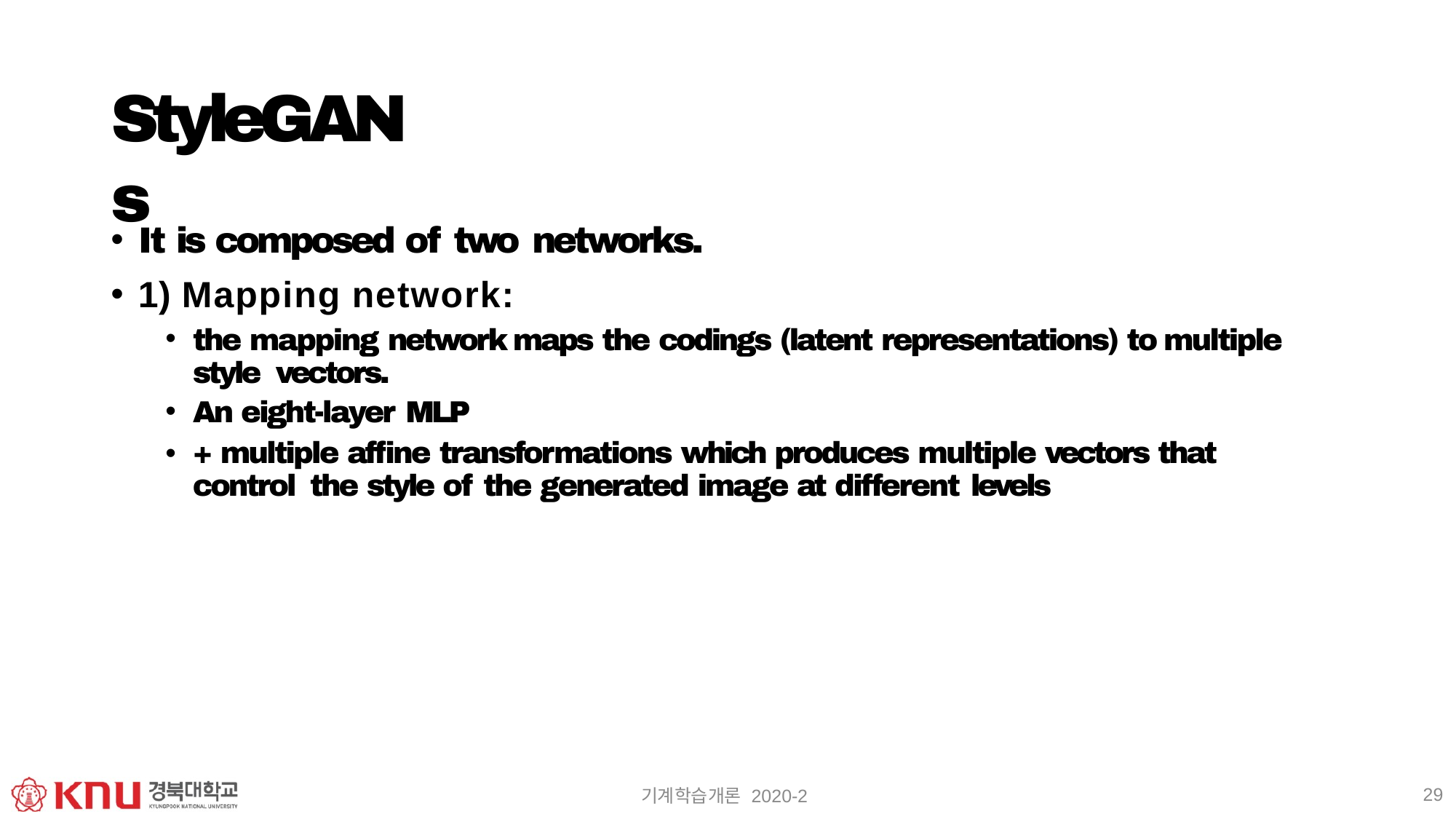

# StyleGANs
It is composed of two networks.
1) Mapping network:
the mapping network maps the codings (latent representations) to multiple style  vectors.
An eight-layer MLP
•	+ multiple affine transformations which produces multiple vectors that control  the style of the generated image at different levels
29
기계학습개론 2020-2